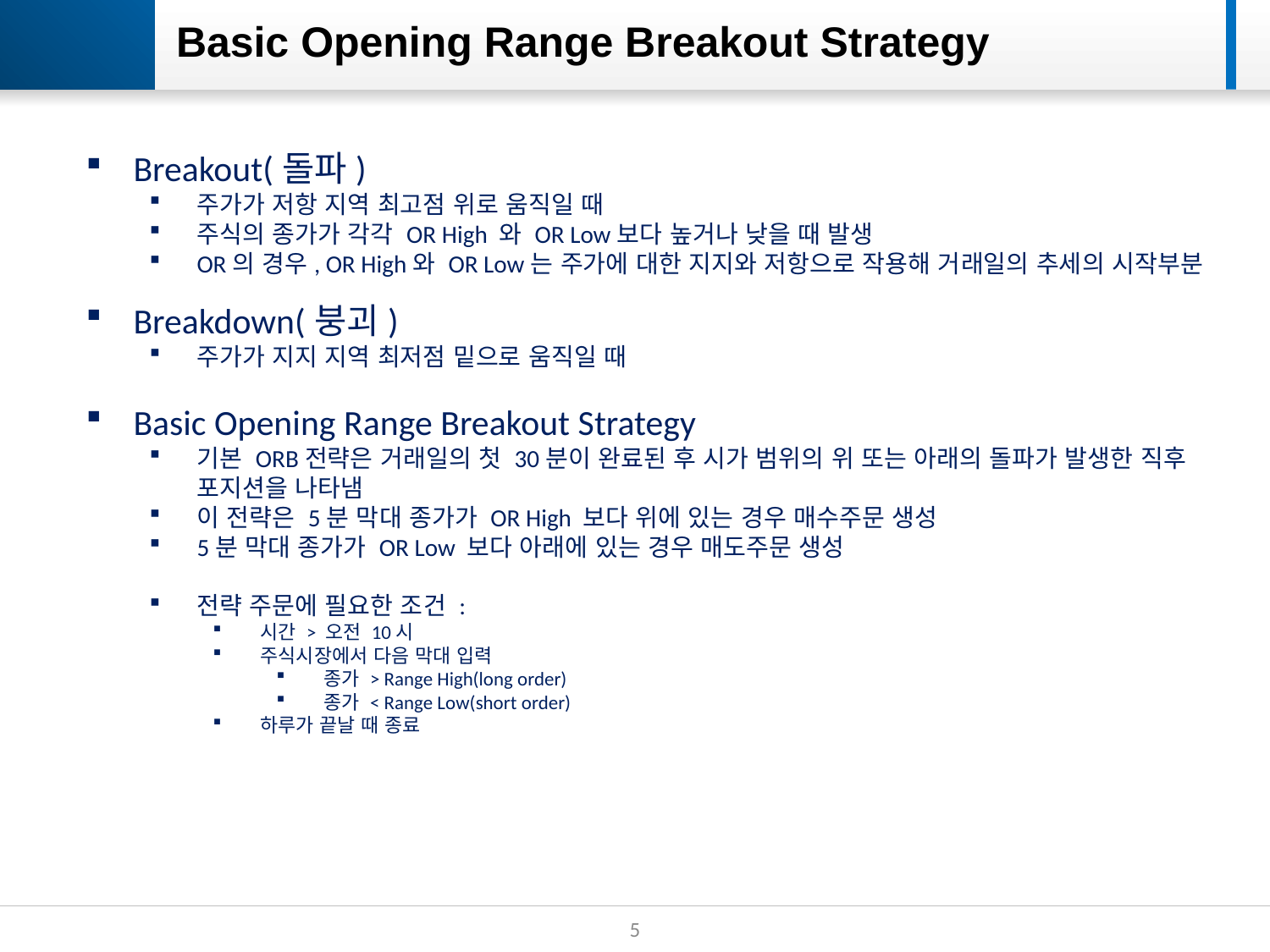

# Basic Opening Range Breakout Strategy
Breakout(돌파)
주가가 저항 지역 최고점 위로 움직일 때
주식의 종가가 각각 OR High 와 OR Low보다 높거나 낮을 때 발생
OR의 경우, OR High와 OR Low는 주가에 대한 지지와 저항으로 작용해 거래일의 추세의 시작부분

Breakdown(붕괴)
주가가 지지 지역 최저점 밑으로 움직일 때

Basic Opening Range Breakout Strategy
기본 ORB전략은 거래일의 첫 30분이 완료된 후 시가 범위의 위 또는 아래의 돌파가 발생한 직후 포지션을 나타냄
이 전략은 5분 막대 종가가 OR High 보다 위에 있는 경우 매수주문 생성
5분 막대 종가가 OR Low 보다 아래에 있는 경우 매도주문 생성

전략 주문에 필요한 조건 :
시간 > 오전 10시
주식시장에서 다음 막대 입력
종가 > Range High(long order)
종가 < Range Low(short order)
하루가 끝날 때 종료